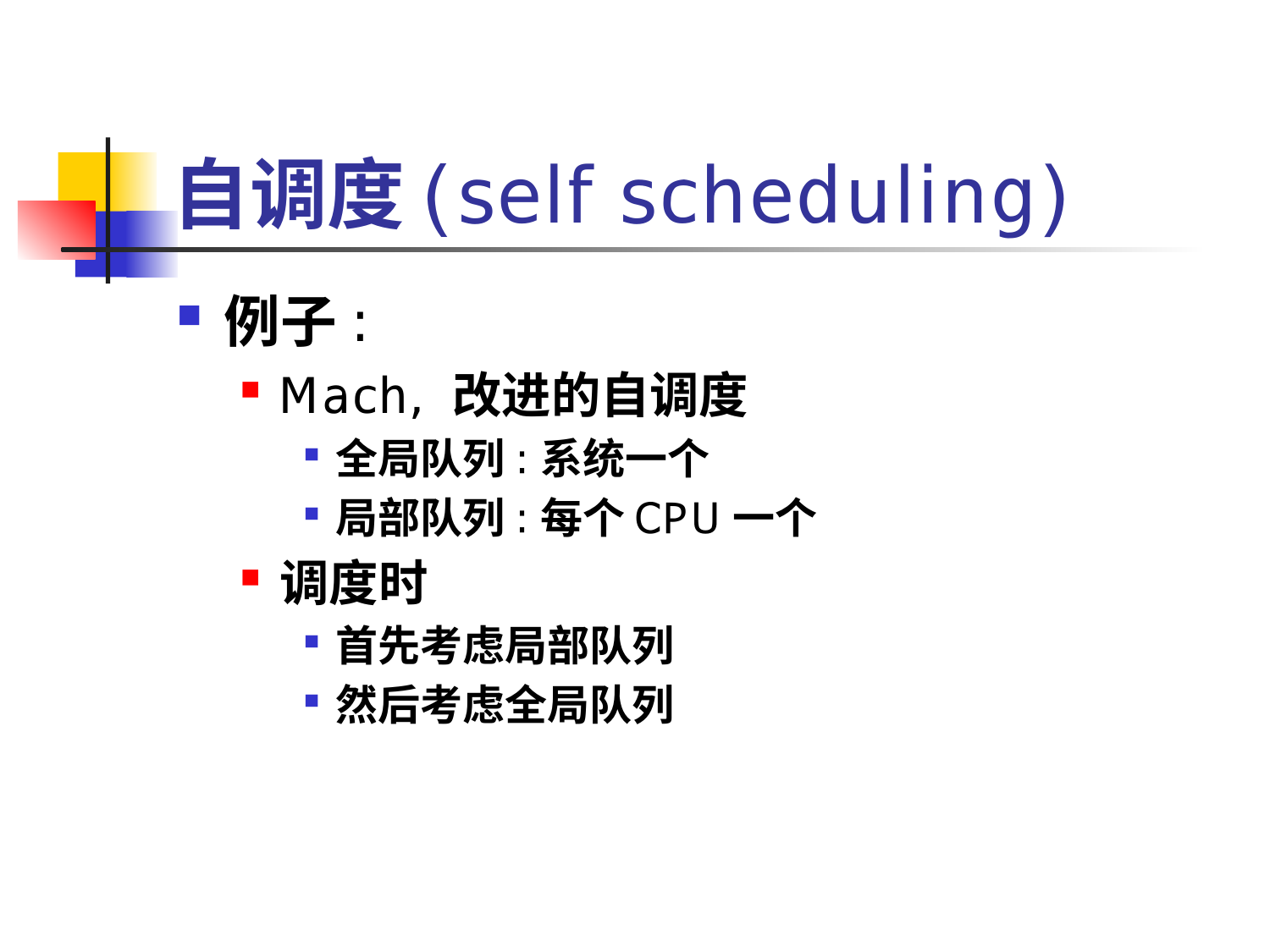

# 自调度(self scheduling)
例子:
Mach, 改进的自调度
全局队列:系统一个
局部队列:每个CPU一个
调度时
首先考虑局部队列
然后考虑全局队列